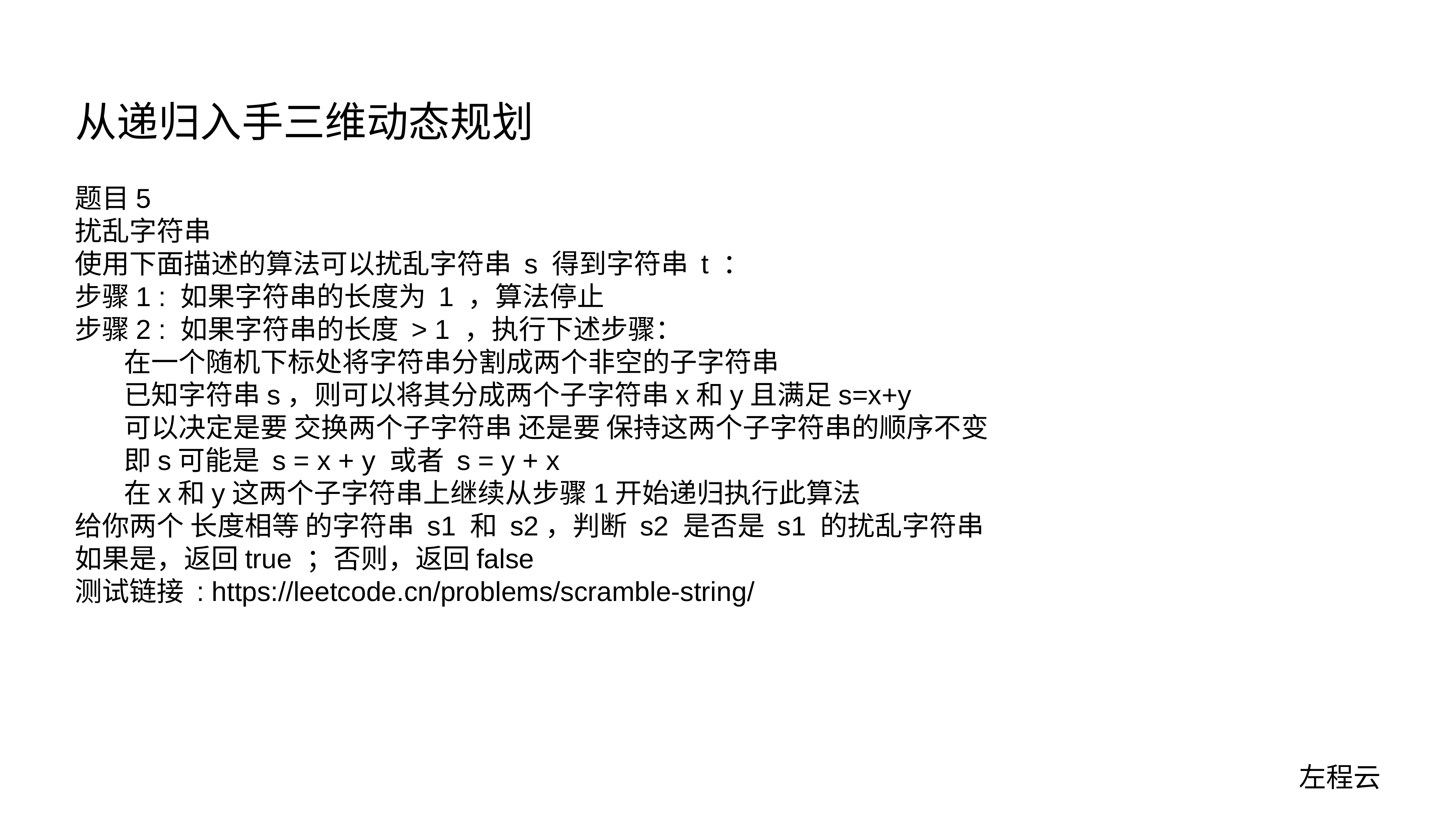

# 从递归入手三维动态规划
题目5
扰乱字符串
使用下面描述的算法可以扰乱字符串 s 得到字符串 t ：
步骤1 : 如果字符串的长度为 1 ，算法停止
步骤2 : 如果字符串的长度 > 1 ，执行下述步骤：
       在一个随机下标处将字符串分割成两个非空的子字符串
       已知字符串s，则可以将其分成两个子字符串x和y且满足s=x+y
       可以决定是要 交换两个子字符串 还是要 保持这两个子字符串的顺序不变
       即s可能是 s = x + y 或者 s = y + x
       在x和y这两个子字符串上继续从步骤1开始递归执行此算法
给你两个 长度相等 的字符串 s1 和 s2，判断 s2 是否是 s1 的扰乱字符串
如果是，返回true ；否则，返回false
测试链接 : https://leetcode.cn/problems/scramble-string/
左程云